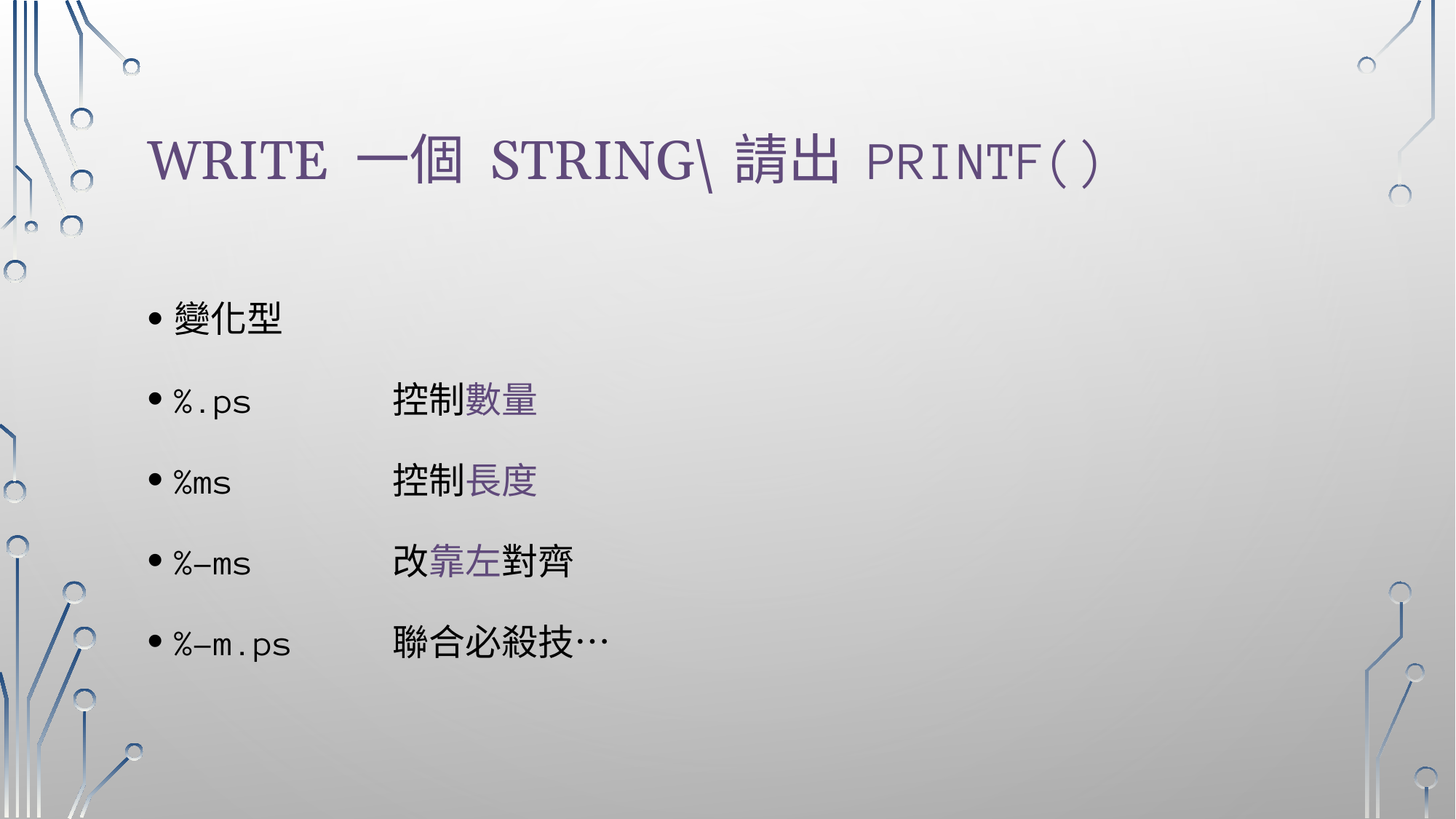

# Write 一個 string\請出 printf()
變化型
%.ps		控制數量
%ms		控制長度
%-ms		改靠左對齊
%-m.ps	聯合必殺技…